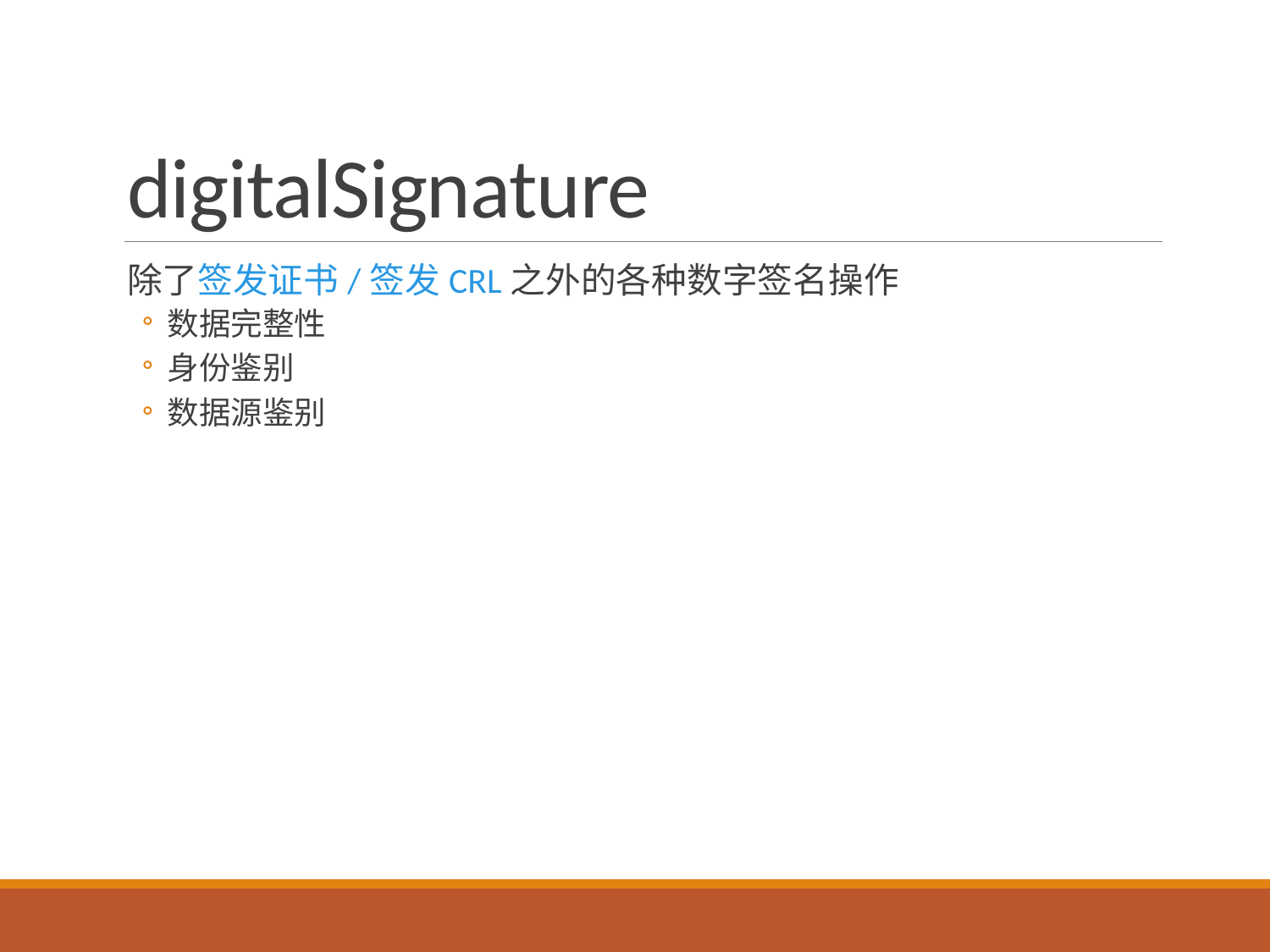

# digitalSignature
除了签发证书/签发CRL之外的各种数字签名操作
数据完整性
身份鉴别
数据源鉴别
45